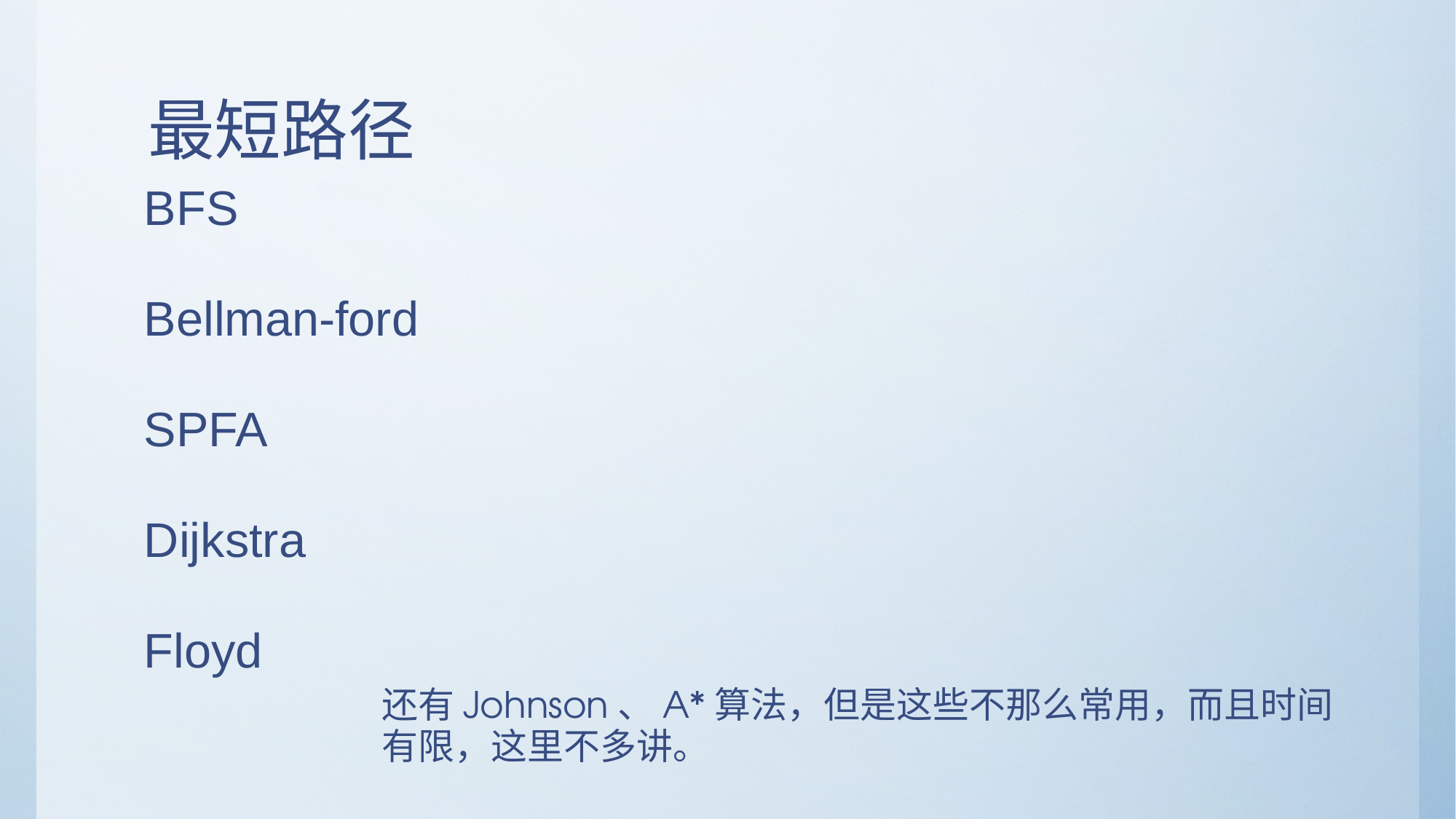

# 最短路径
BFS

Bellman-ford

SPFA

Dijkstra

Floyd

还有Johnson、A*算法，但是这些不那么常用，而且时间有限，这里不多讲。